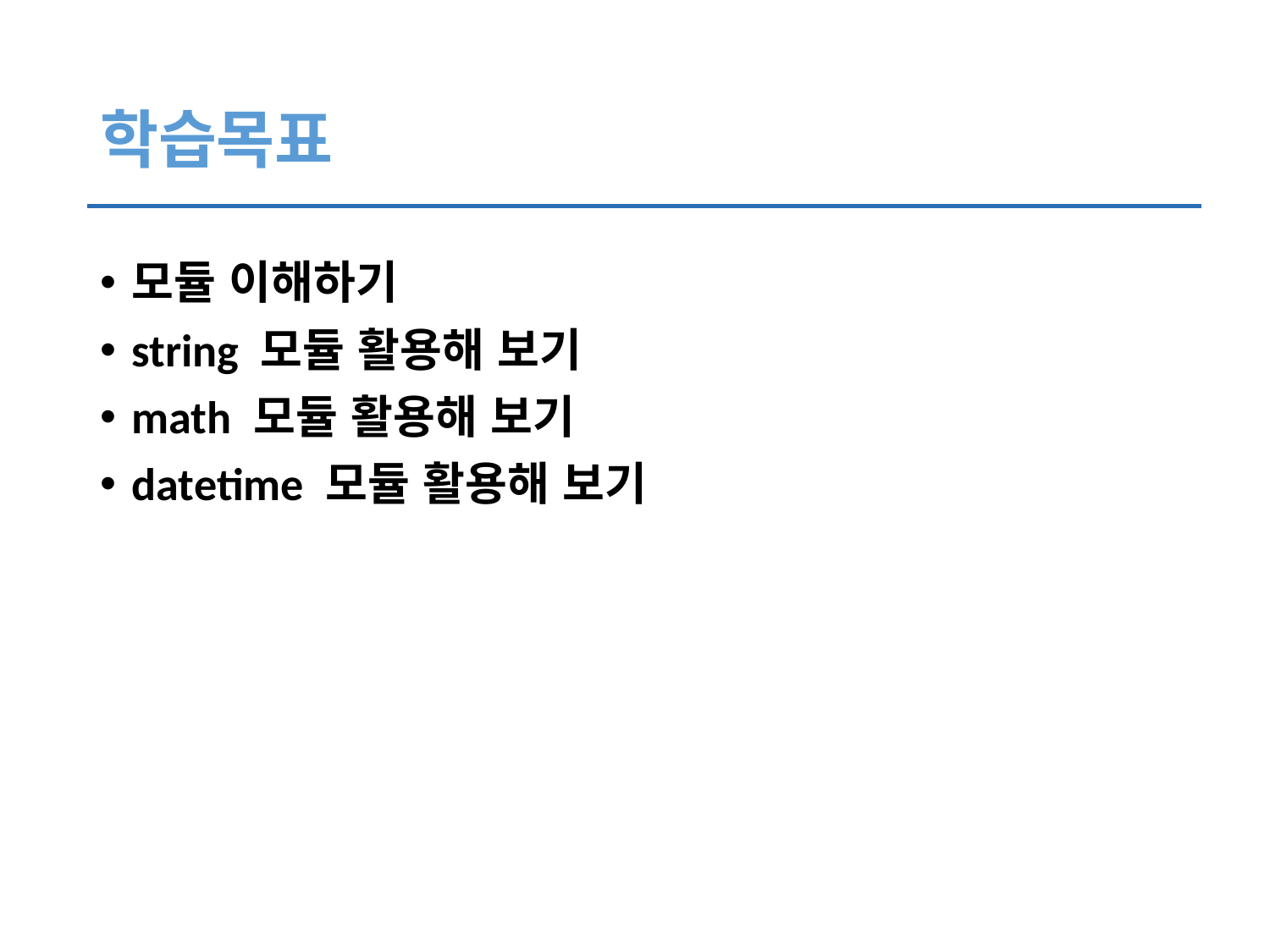

# 학습목표
모듈 이해하기
string 모듈 활용해 보기
math 모듈 활용해 보기
datetime 모듈 활용해 보기